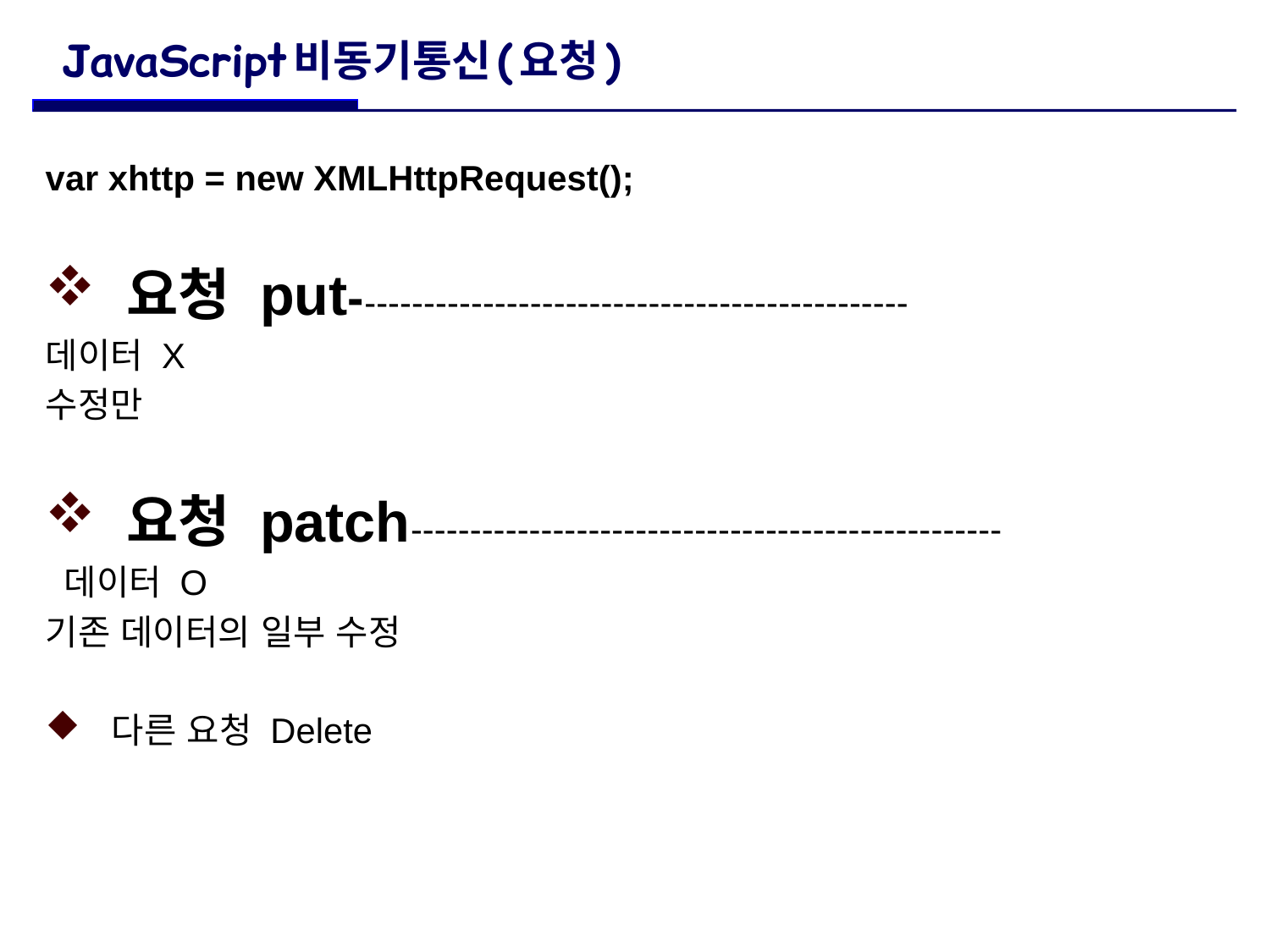

# JavaScript비동기통신(요청)
var xhttp = new XMLHttpRequest();

 요청 put-----------------------------------------------
데이터 X
수정만

 요청 patch--------------------------------------------------
 데이터 O
기존 데이터의 일부 수정

 다른 요청 Delete